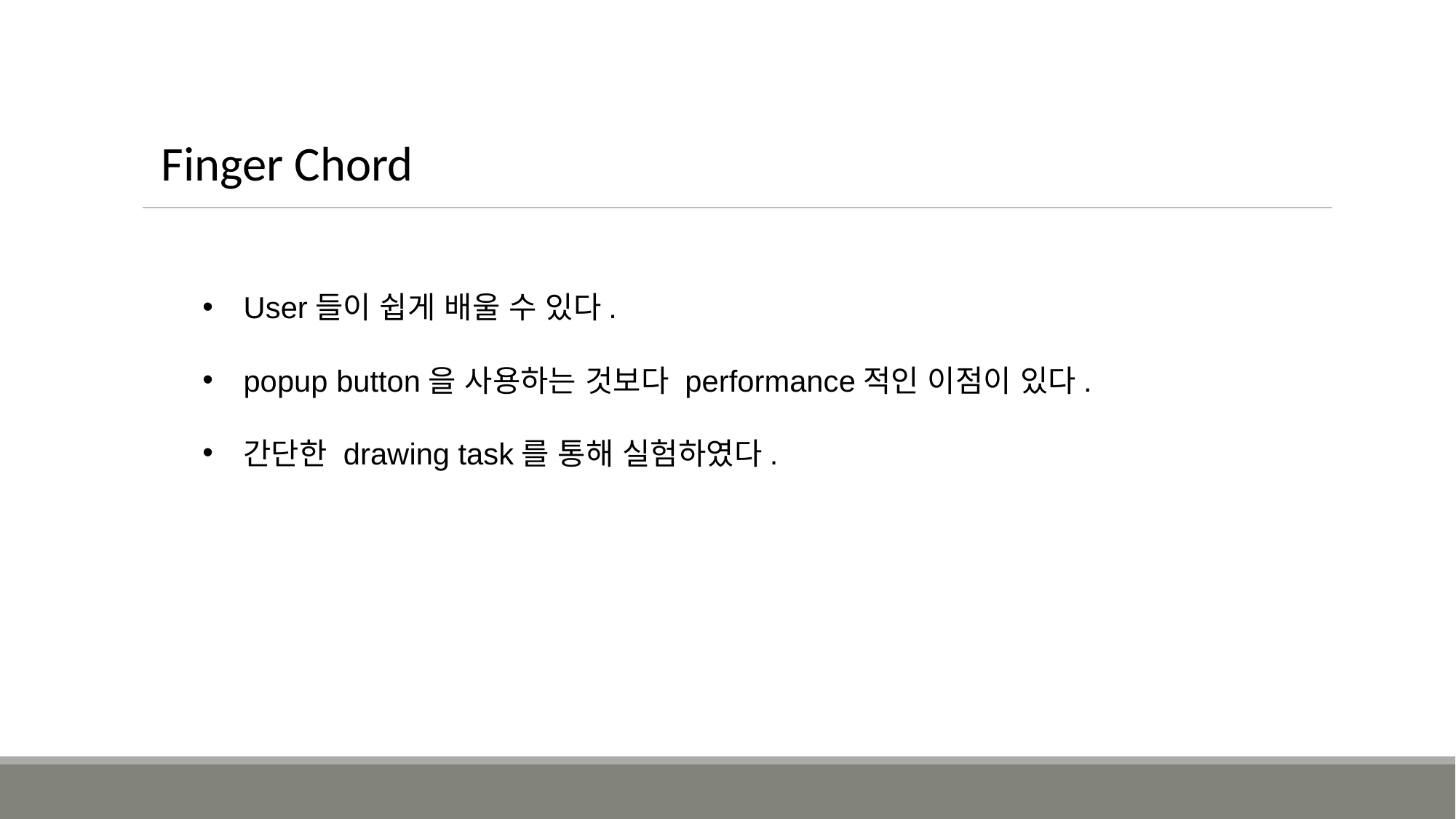

Finger Chord
User들이 쉽게 배울 수 있다.

popup button을 사용하는 것보다 performance적인 이점이 있다.

간단한 drawing task를 통해 실험하였다.